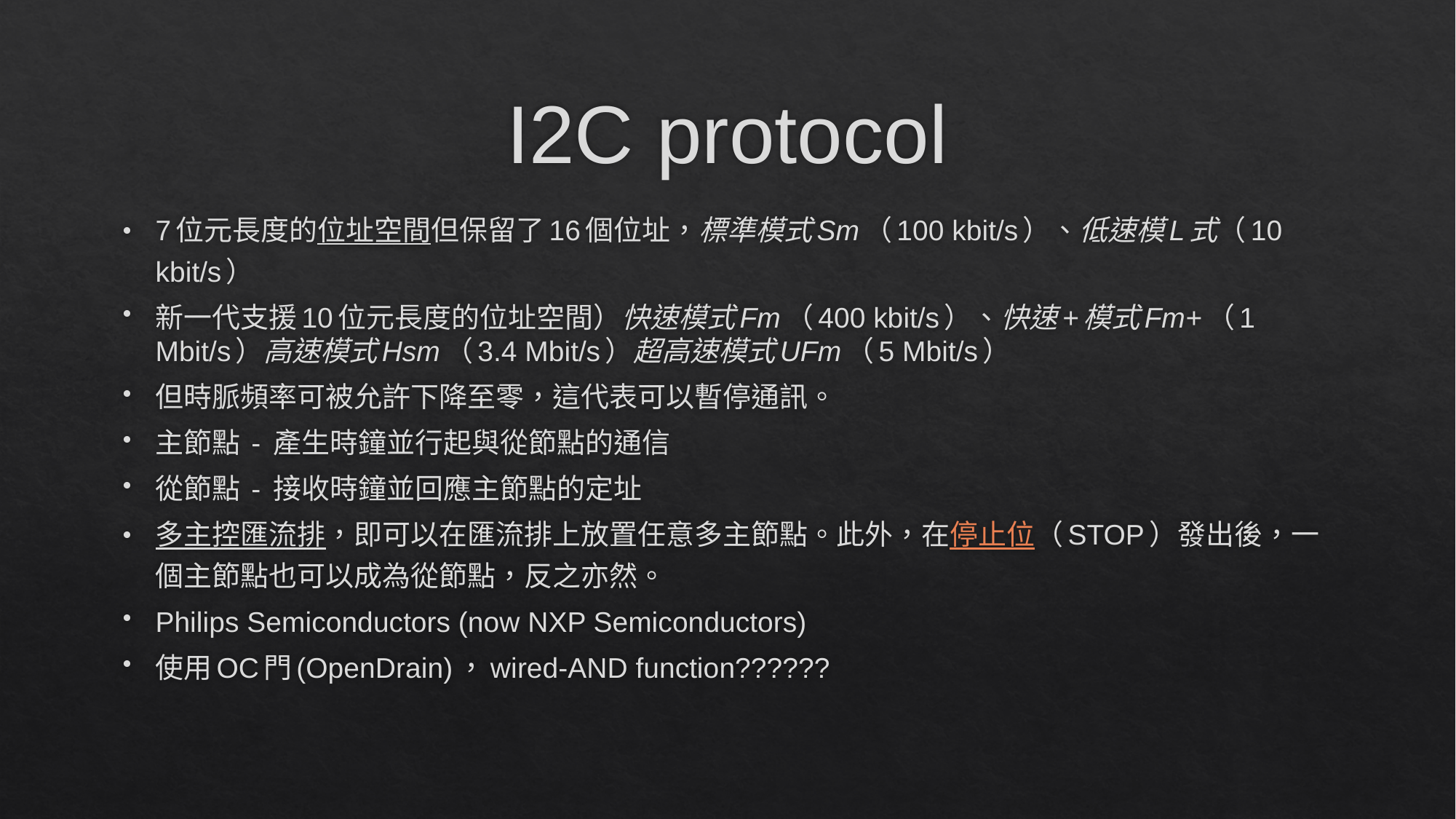

# I2C protocol
7位元長度的位址空間但保留了16個位址，標準模式Sm（100 kbit/s）、低速模L式（10 kbit/s）
新一代支援10位元長度的位址空間）快速模式Fm（400 kbit/s）、快速+模式Fm+（1 Mbit/s）高速模式Hsm（3.4 Mbit/s）超高速模式UFm（5 Mbit/s）
但時脈頻率可被允許下降至零，這代表可以暫停通訊。
主節點 - 產生時鐘並行起與從節點的通信
從節點 - 接收時鐘並回應主節點的定址
多主控匯流排，即可以在匯流排上放置任意多主節點。此外，在停止位（STOP）發出後，一個主節點也可以成為從節點，反之亦然。
Philips Semiconductors (now NXP Semiconductors)
使用OC門(OpenDrain)，wired-AND function??????